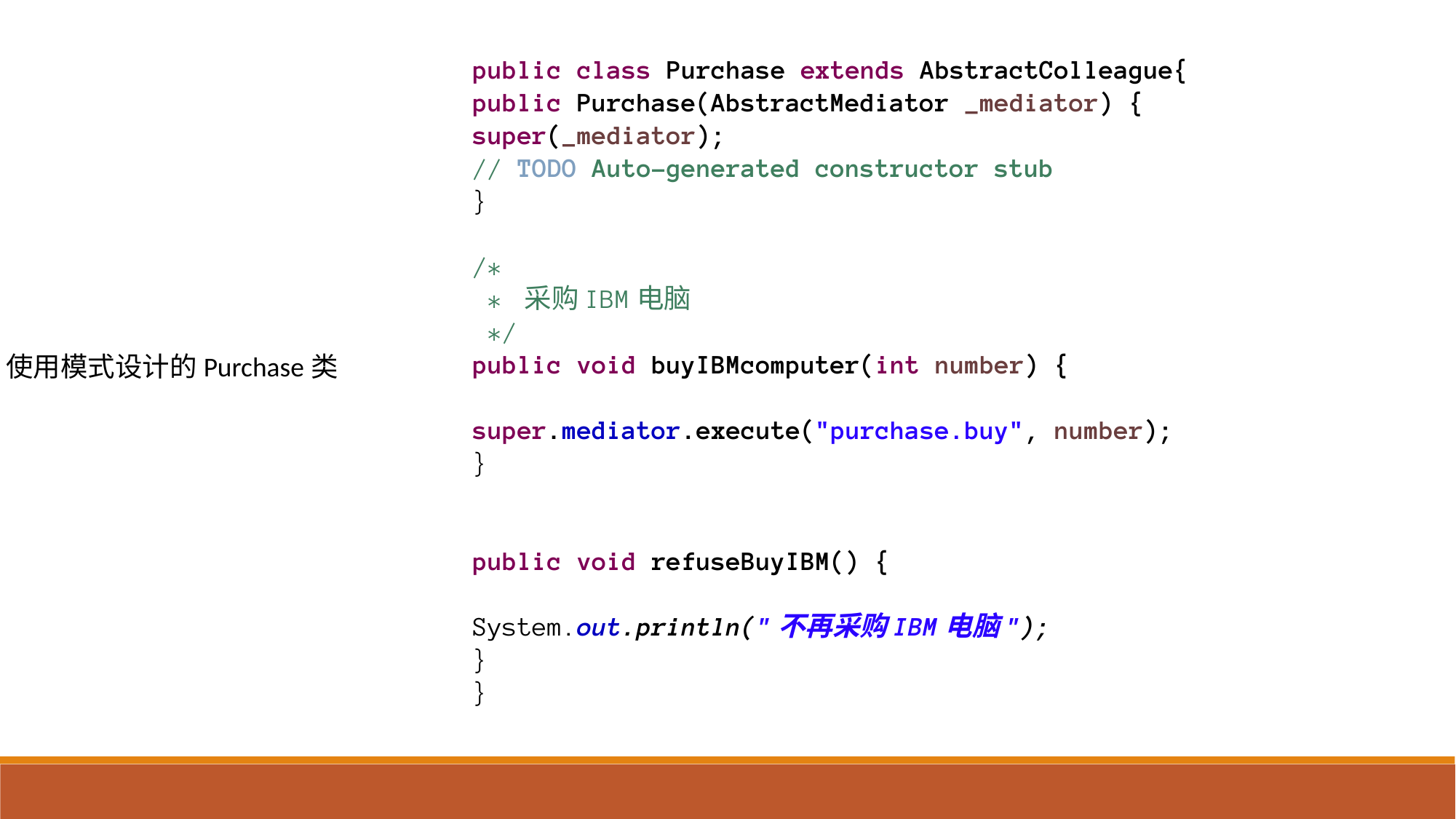

public class Purchase extends AbstractColleague{
public Purchase(AbstractMediator _mediator) {
super(_mediator);
// TODO Auto-generated constructor stub
}

/*
 * 采购IBM电脑
 */
public void buyIBMcomputer(int number) {

super.mediator.execute("purchase.buy", number);
}

public void refuseBuyIBM() {

System.out.println("不再采购IBM电脑");
}
}
使用模式设计的Purchase类